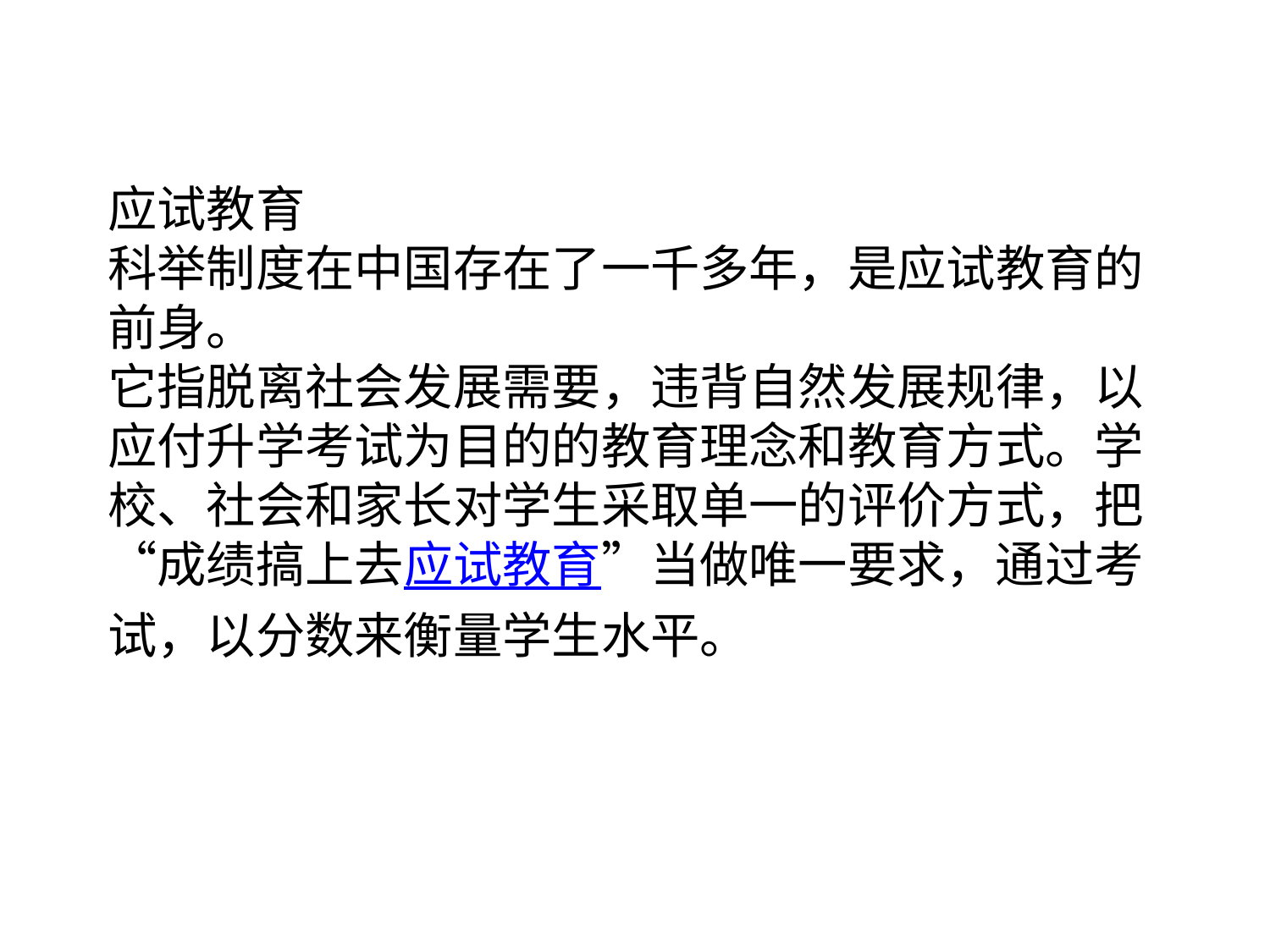

# 应试教育 科举制度在中国存在了一千多年，是应试教育的前身。 它指脱离社会发展需要，违背自然发展规律，以应付升学考试为目的的教育理念和教育方式。学校、社会和家长对学生采取单一的评价方式，把“成绩搞上去应试教育”当做唯一要求，通过考试，以分数来衡量学生水平。